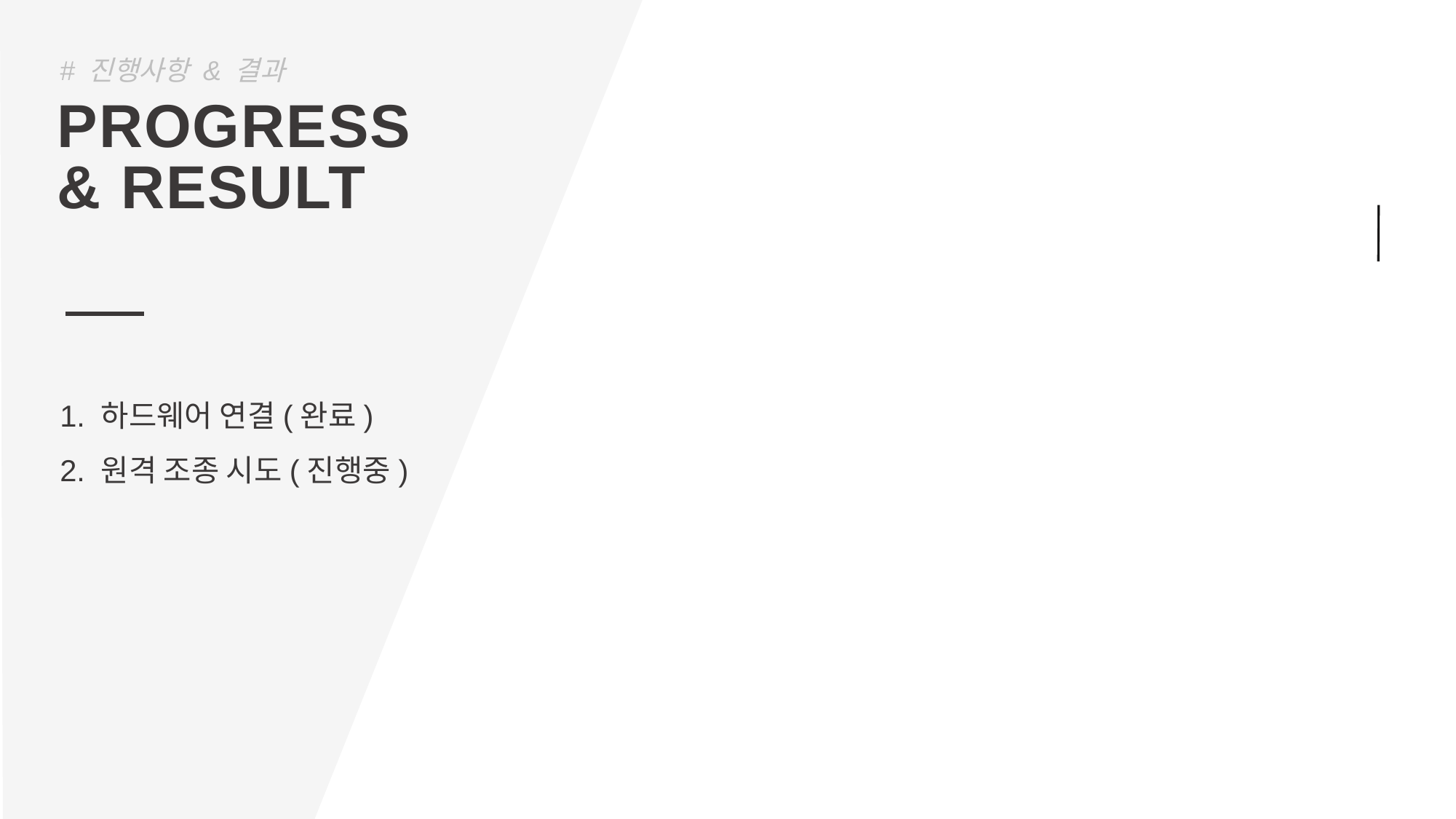

# 진행사항 & 결과
PROGRESS
& RESULT
4

하드웨어 연결(완료)
원격 조종 시도(진행중)